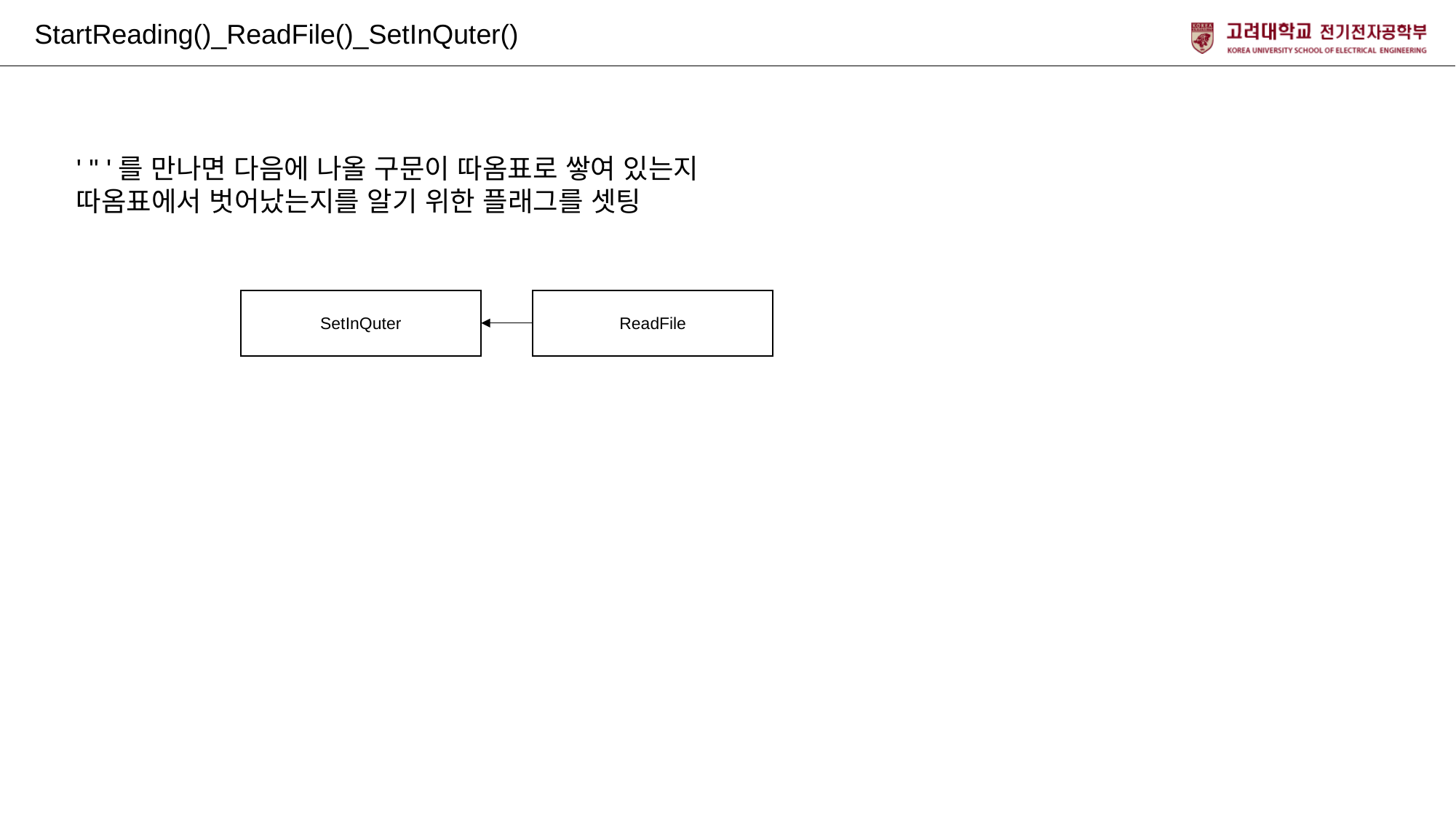

StartReading()_ReadFile()_SetInQuter()
' " '를 만나면 다음에 나올 구문이 따옴표로 쌓여 있는지
따옴표에서 벗어났는지를 알기 위한 플래그를 셋팅

ReadFile
SetInQuter